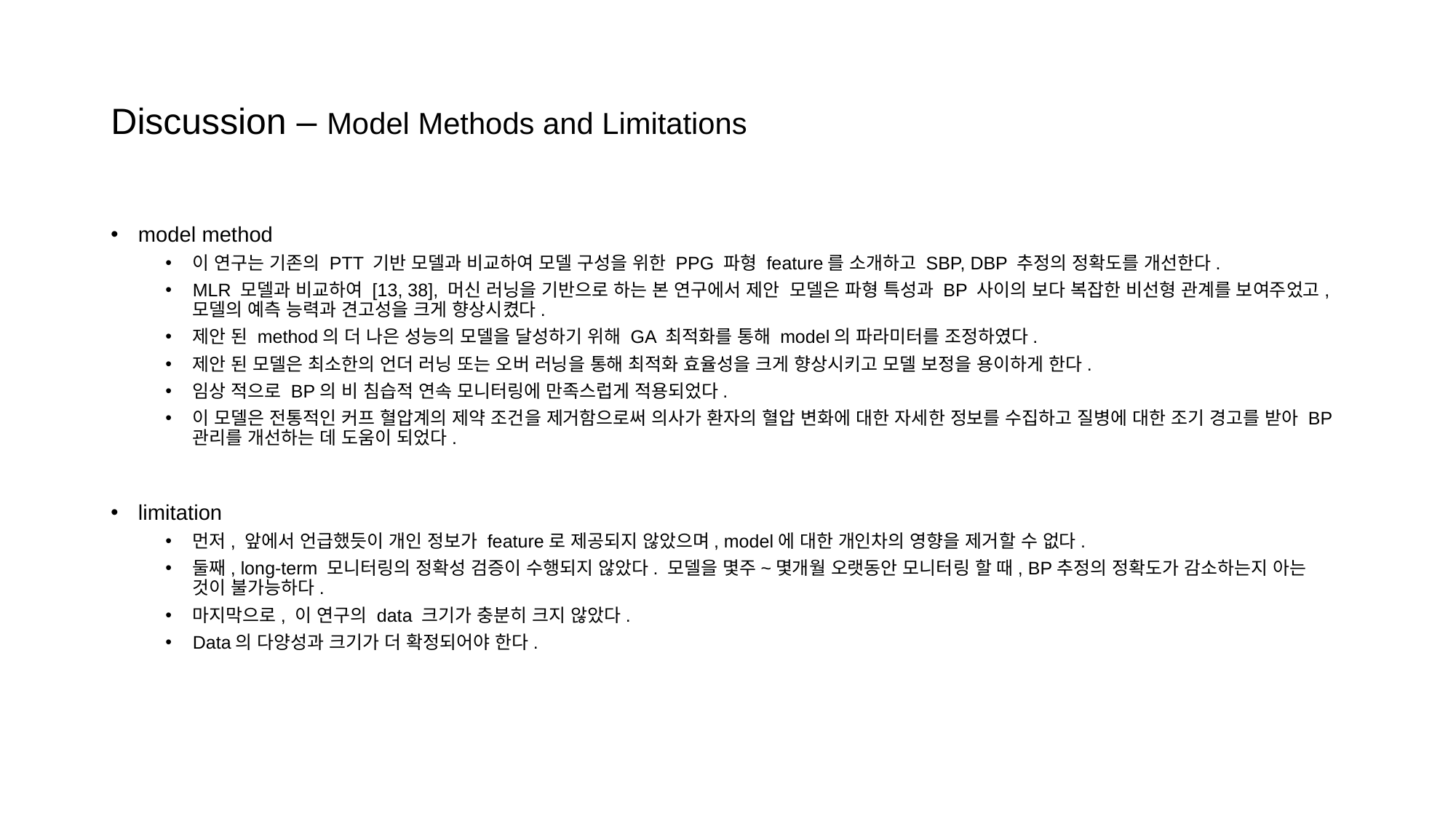

# Discussion – Model Methods and Limitations
model method
이 연구는 기존의 PTT 기반 모델과 비교하여 모델 구성을 위한 PPG 파형 feature를 소개하고 SBP, DBP 추정의 정확도를 개선한다.
MLR 모델과 비교하여 [13, 38], 머신 러닝을 기반으로 하는 본 연구에서 제안  모델은 파형 특성과 BP 사이의 보다 복잡한 비선형 관계를 보여주었고, 모델의 예측 능력과 견고성을 크게 향상시켰다.
제안 된 method의 더 나은 성능의 모델을 달성하기 위해 GA 최적화를 통해 model의 파라미터를 조정하였다.
제안 된 모델은 최소한의 언더 러닝 또는 오버 러닝을 통해 최적화 효율성을 크게 향상시키고 모델 보정을 용이하게 한다.
임상 적으로 BP의 비 침습적 연속 모니터링에 만족스럽게 적용되었다.
이 모델은 전통적인 커프 혈압계의 제약 조건을 제거함으로써 의사가 환자의 혈압 변화에 대한 자세한 정보를 수집하고 질병에 대한 조기 경고를 받아 BP 관리를 개선하는 데 도움이 되었다.

limitation
먼저, 앞에서 언급했듯이 개인 정보가 feature로 제공되지 않았으며, model에 대한 개인차의 영향을 제거할 수 없다.
둘째, long-term 모니터링의 정확성 검증이 수행되지 않았다. 모델을 몇주~몇개월 오랫동안 모니터링 할 때, BP추정의 정확도가 감소하는지 아는 것이 불가능하다.
마지막으로, 이 연구의 data 크기가 충분히 크지 않았다.
Data의 다양성과 크기가 더 확정되어야 한다.